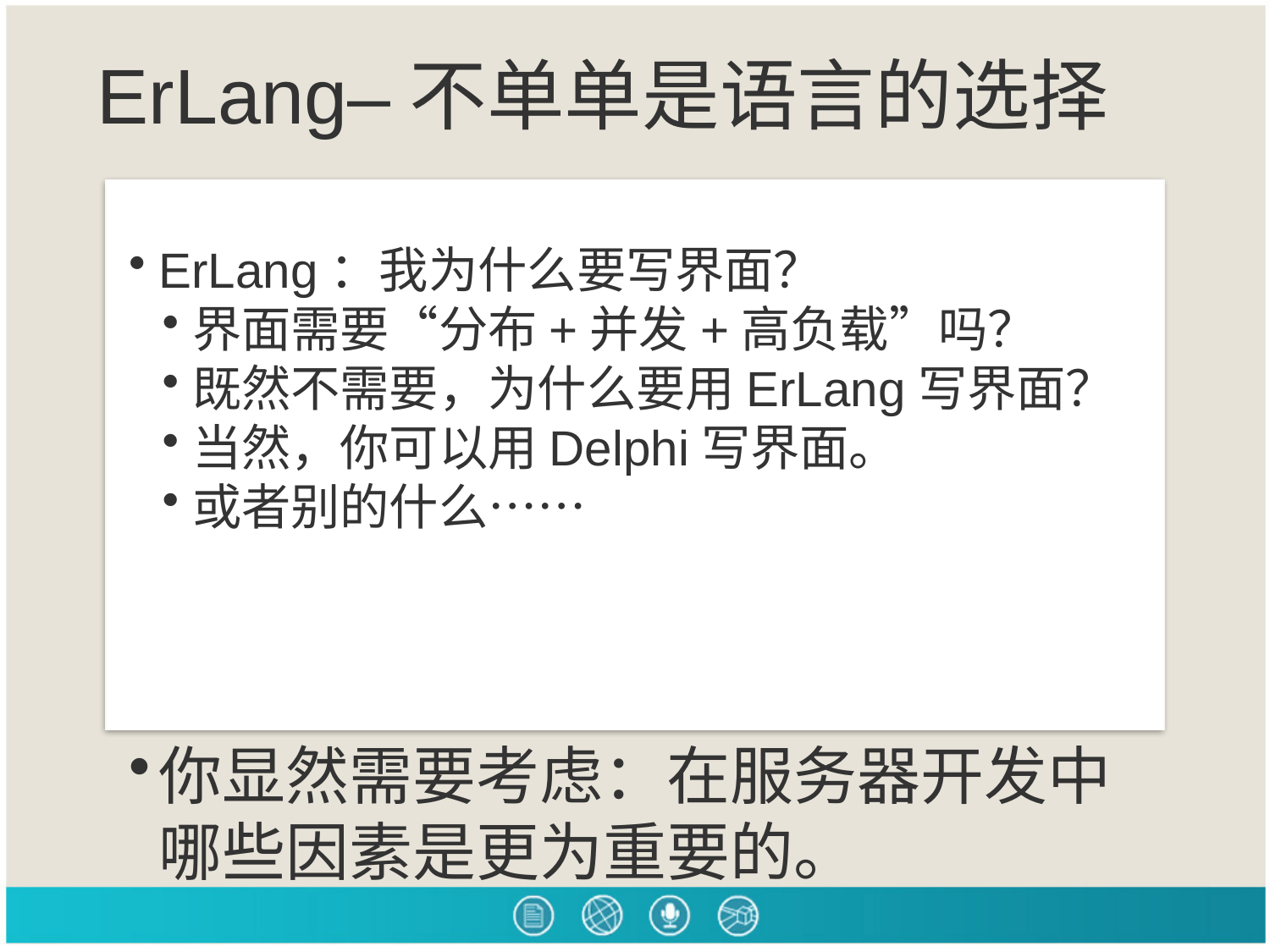

ErLang–不单单是语言的选择

ErLang：我为什么要写界面？
界面需要“分布+并发+高负载”吗？
既然不需要，为什么要用ErLang写界面？
当然，你可以用Delphi写界面。
或者别的什么……
你显然需要考虑：在服务器开发中哪些因素是更为重要的。